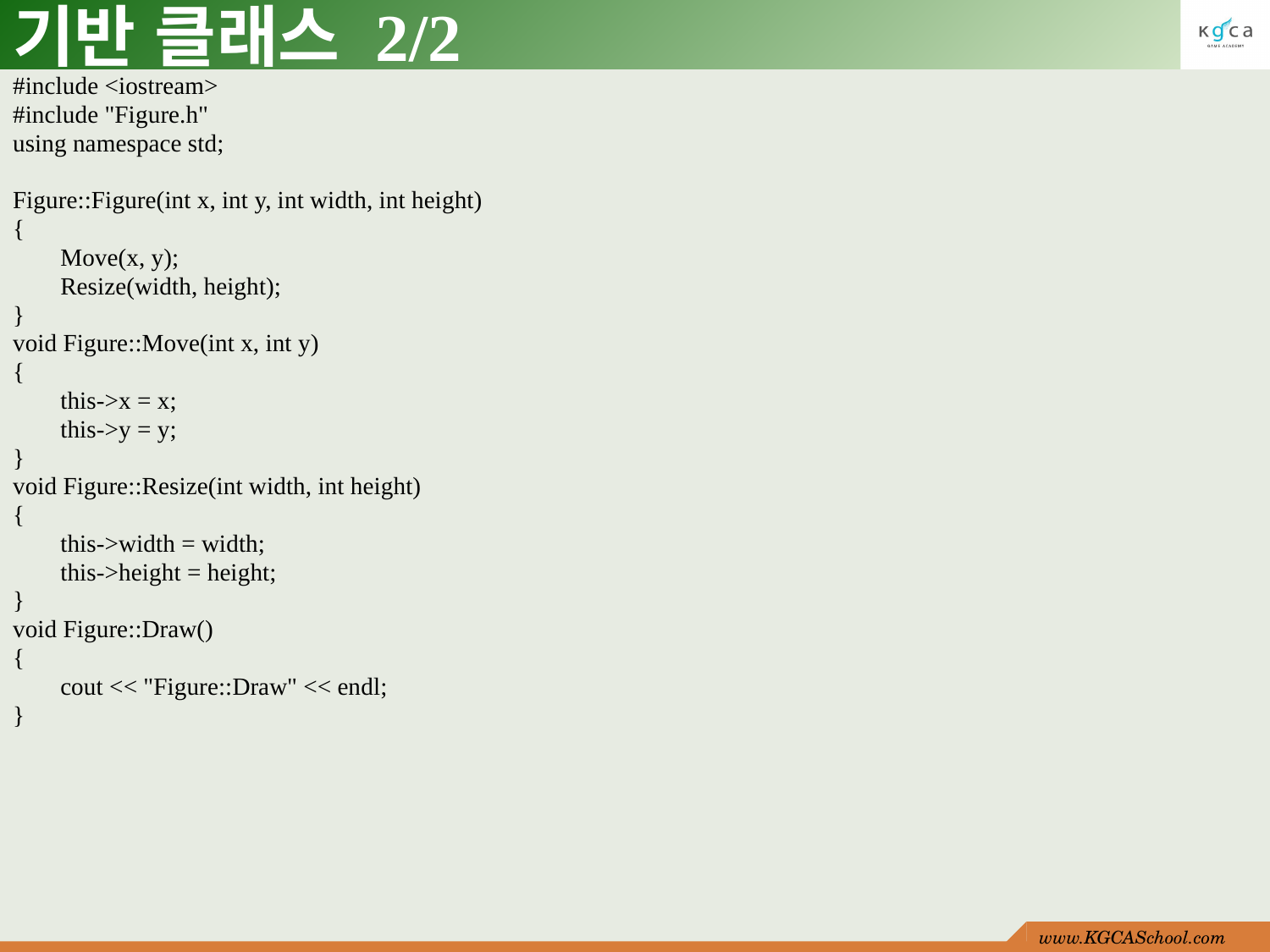

# 기반 클래스 2/2
#include <iostream>
#include "Figure.h"
using namespace std;

Figure::Figure(int x, int y, int width, int height)
{
	Move(x, y);
	Resize(width, height);
}
void Figure::Move(int x, int y)
{
	this->x = x;
	this->y = y;
}
void Figure::Resize(int width, int height)
{
	this->width = width;
	this->height = height;
}
void Figure::Draw()
{
	cout << "Figure::Draw" << endl;
}